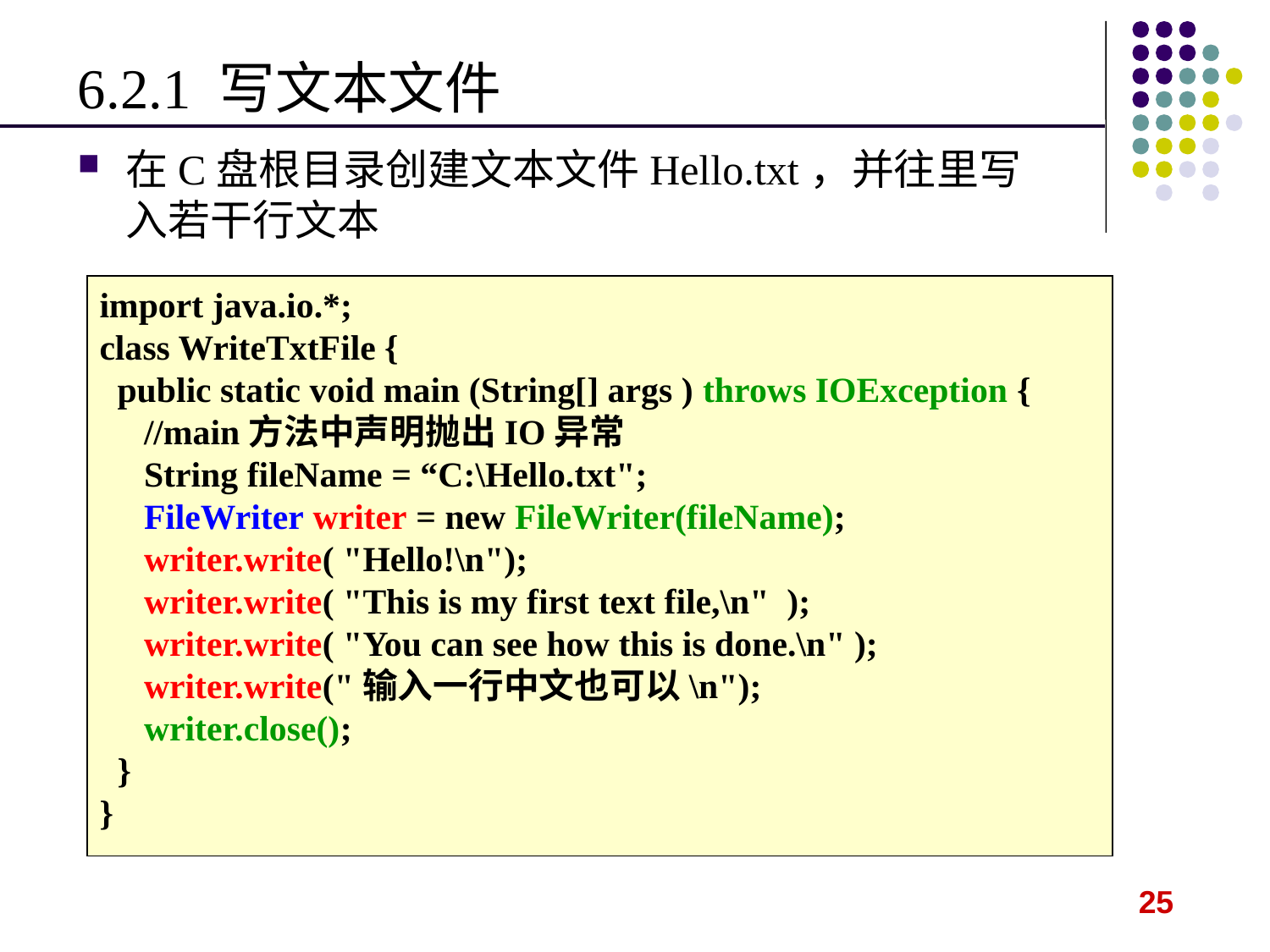

# 6.2.1 写文本文件
在C盘根目录创建文本文件Hello.txt，并往里写入若干行文本

import java.io.*;
class WriteTxtFile {
  public static void main (String[] args ) throws IOException {
     //main方法中声明抛出IO异常
     String fileName = “C:\Hello.txt";
     FileWriter writer = new FileWriter(fileName);
     writer.write( "Hello!\n");
     writer.write( "This is my first text file,\n"  );
     writer.write( "You can see how this is done.\n" );
     writer.write("输入一行中文也可以\n");
     writer.close();
  }
}